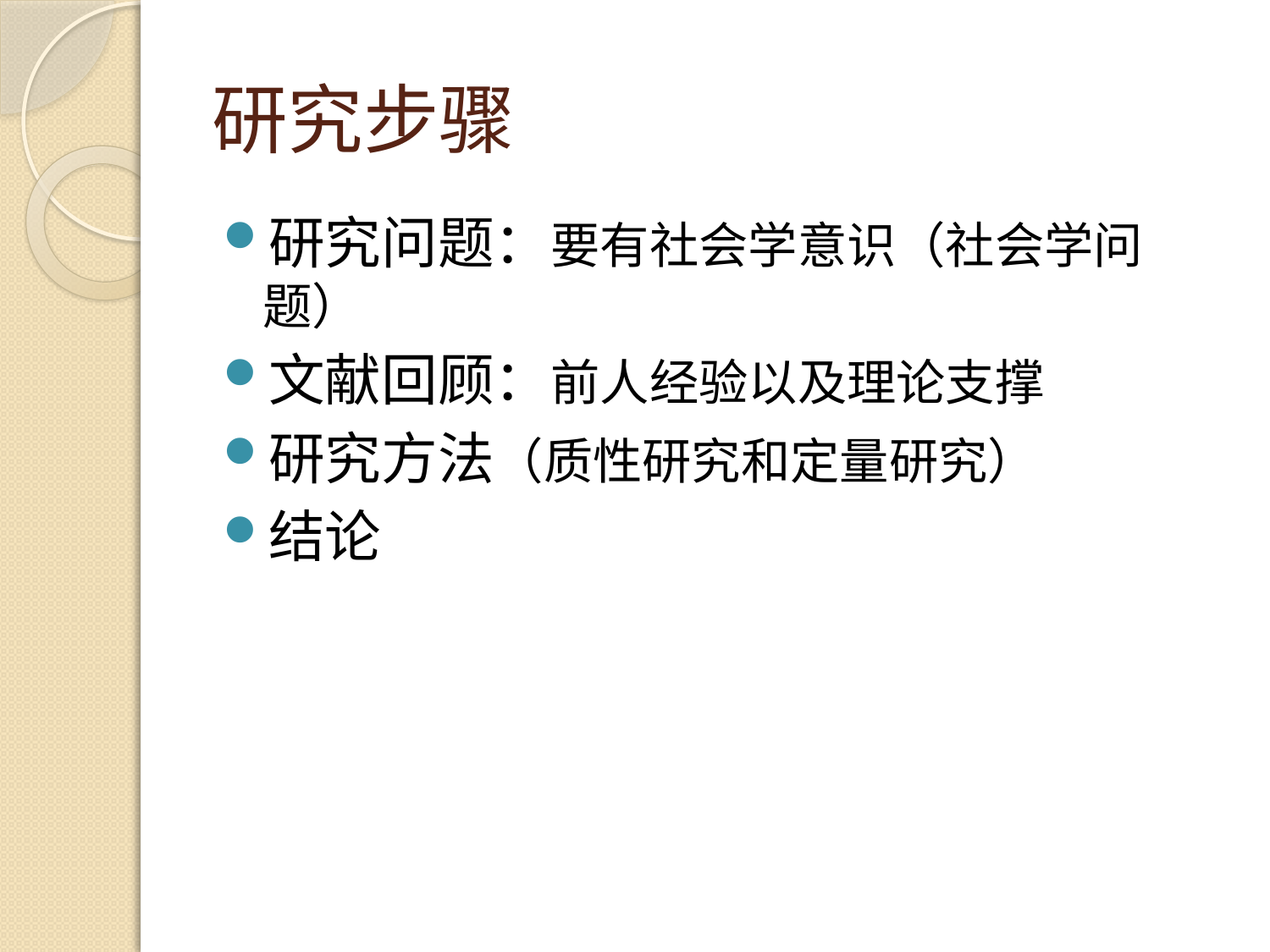

# 研究步骤
研究问题：要有社会学意识（社会学问题）
文献回顾：前人经验以及理论支撑
研究方法（质性研究和定量研究）
结论